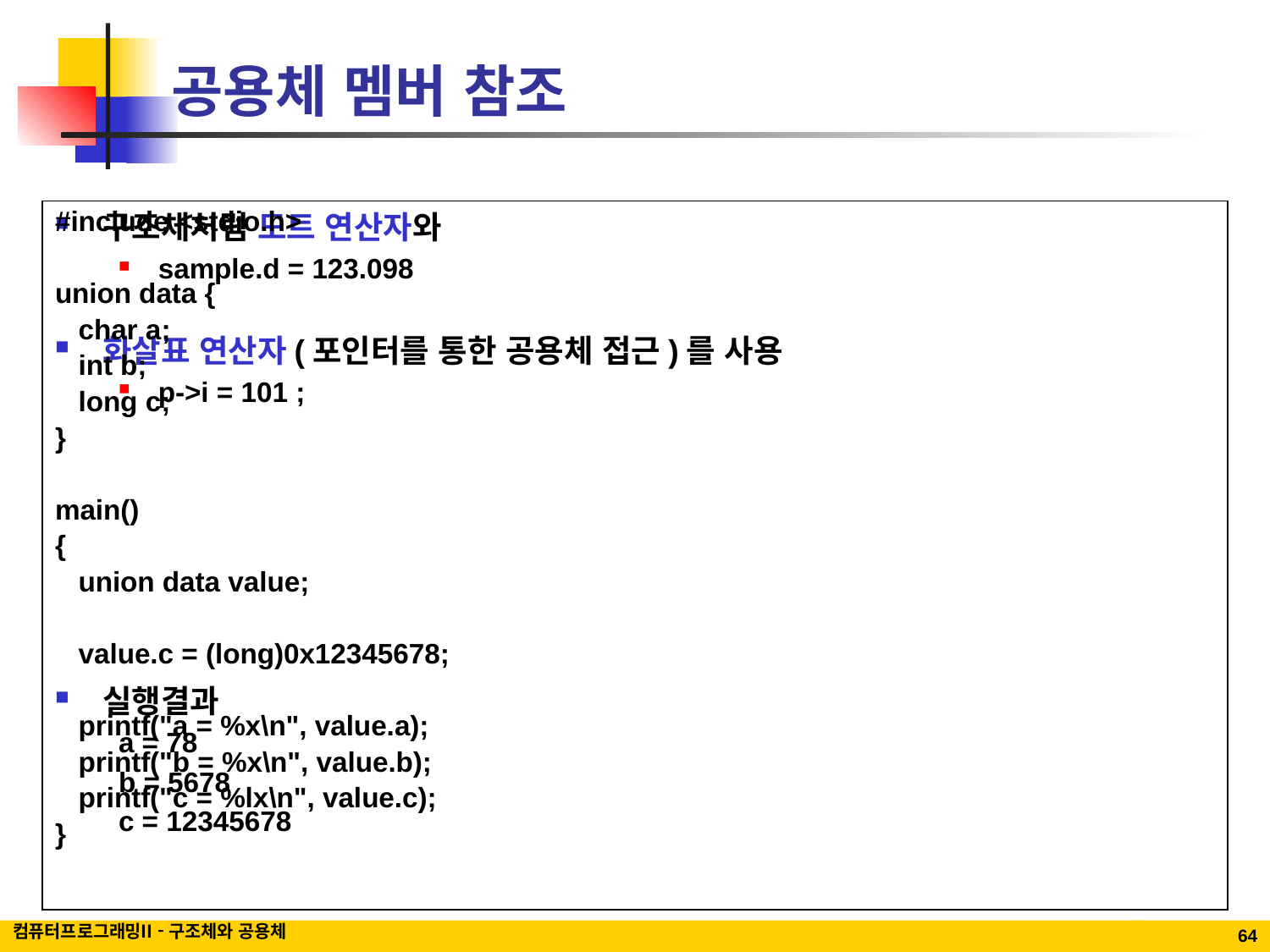

# 공용체 멤버 참조
구조체처럼 도트 연산자와
sample.d = 123.098

화살표 연산자(포인터를 통한 공용체 접근)를 사용
p->i = 101 ;

실행결과
a = 78
b = 5678
c = 12345678
#include <stdio.h>

union data {
   char a;
   int b;
   long c;
}

main()
{
   union data value;

   value.c = (long)0x12345678;

   printf("a = %x\n", value.a);
   printf("b = %x\n", value.b);
   printf("c = %lx\n", value.c);
}
컴퓨터프로그래밍II - 구조체와 공용체
64